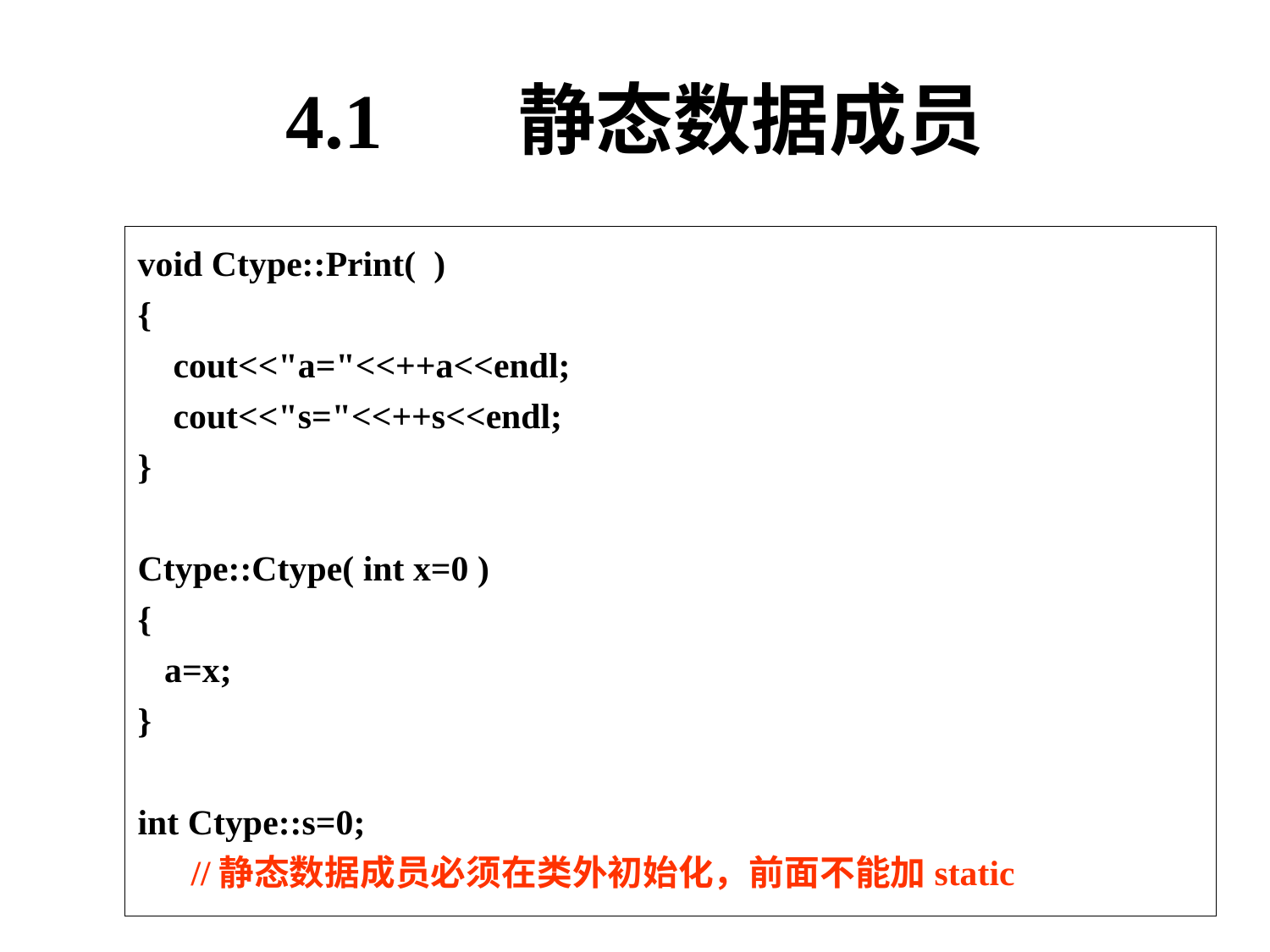

# 4.1      静态数据成员
void Ctype::Print(  )
{
    cout<<"a="<<++a<<endl;
    cout<<"s="<<++s<<endl;
}

Ctype::Ctype( int x=0 )
{
   a=x;
}

int Ctype::s=0;
      //静态数据成员必须在类外初始化，前面不能加static